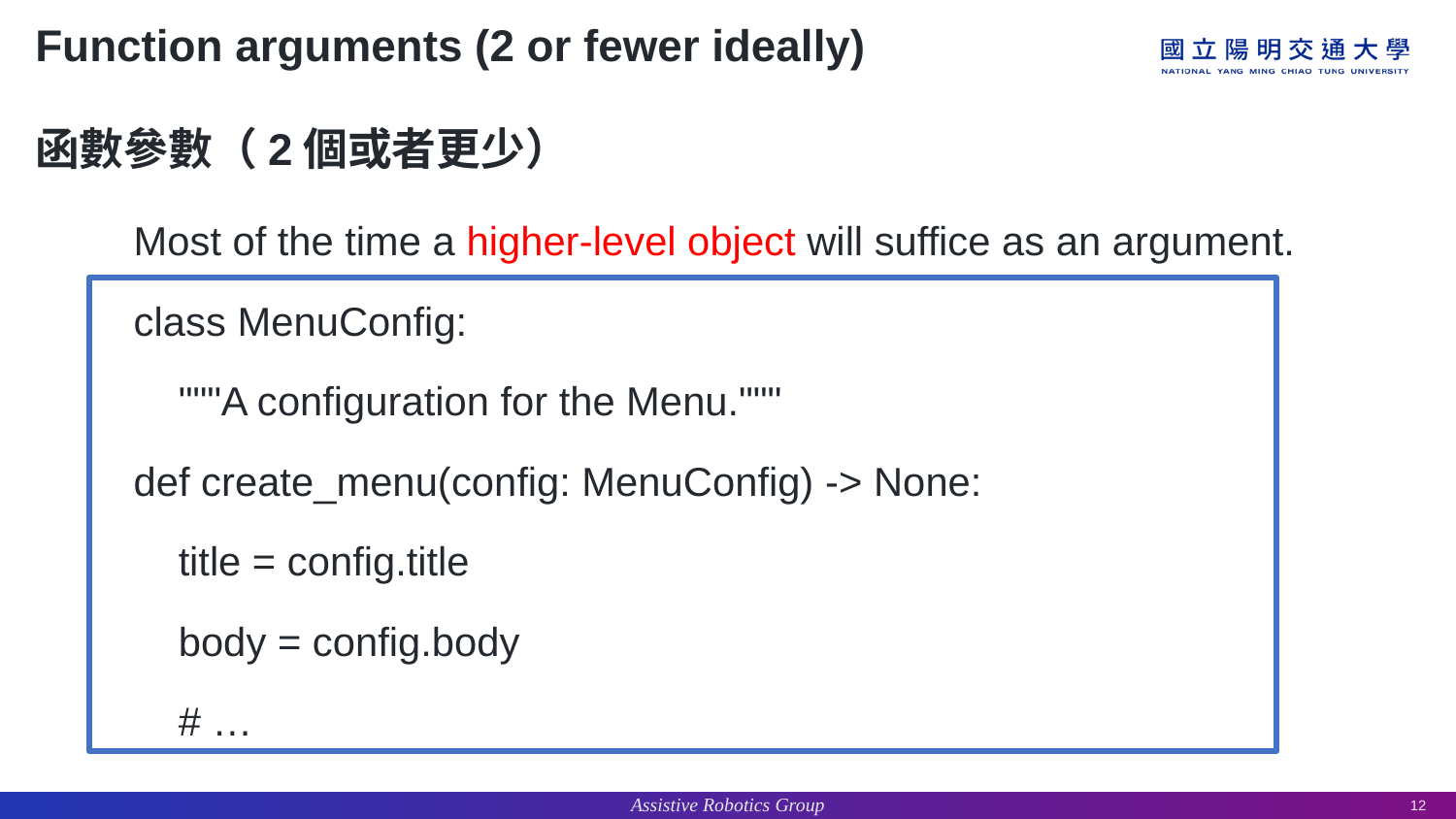

# Function arguments (2 or fewer ideally)
函數參數（2個或者更少）
Most of the time a higher-level object will suffice as an argument.
class MenuConfig:
    """A configuration for the Menu."""
def create_menu(config: MenuConfig) -> None:
    title = config.title
    body = config.body
    # …